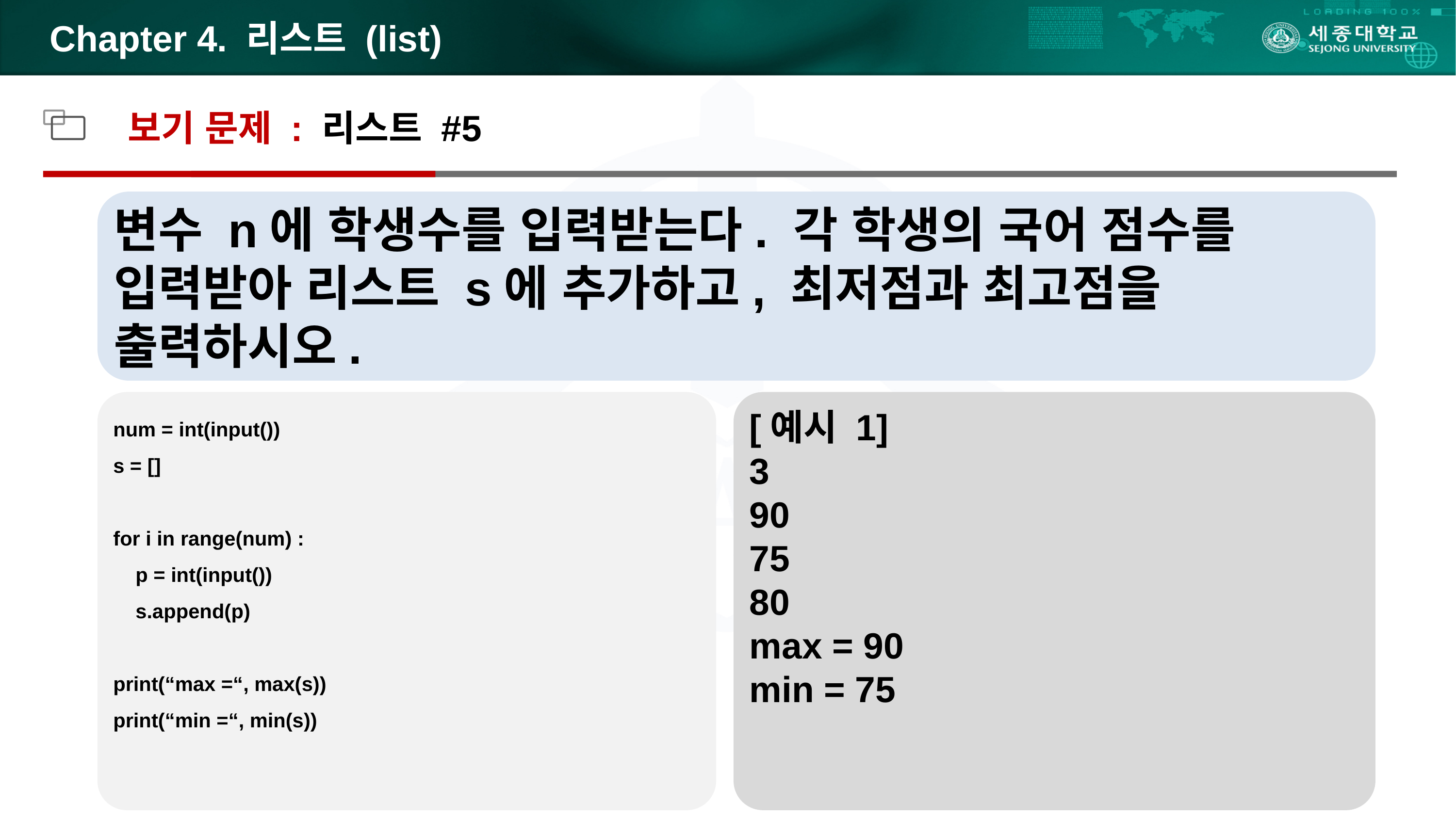

# Chapter 4. 리스트 (list)
보기 문제 : 리스트 #5
변수 n에 학생수를 입력받는다. 각 학생의 국어 점수를 입력받아 리스트 s에 추가하고, 최저점과 최고점을 출력하시오.
num = int(input())
s = []

for i in range(num) :
    p = int(input())
    s.append(p)

print(“max =“, max(s))
print(“min =“, min(s))
[예시 1]
3
90
75
80
max = 90
min = 75